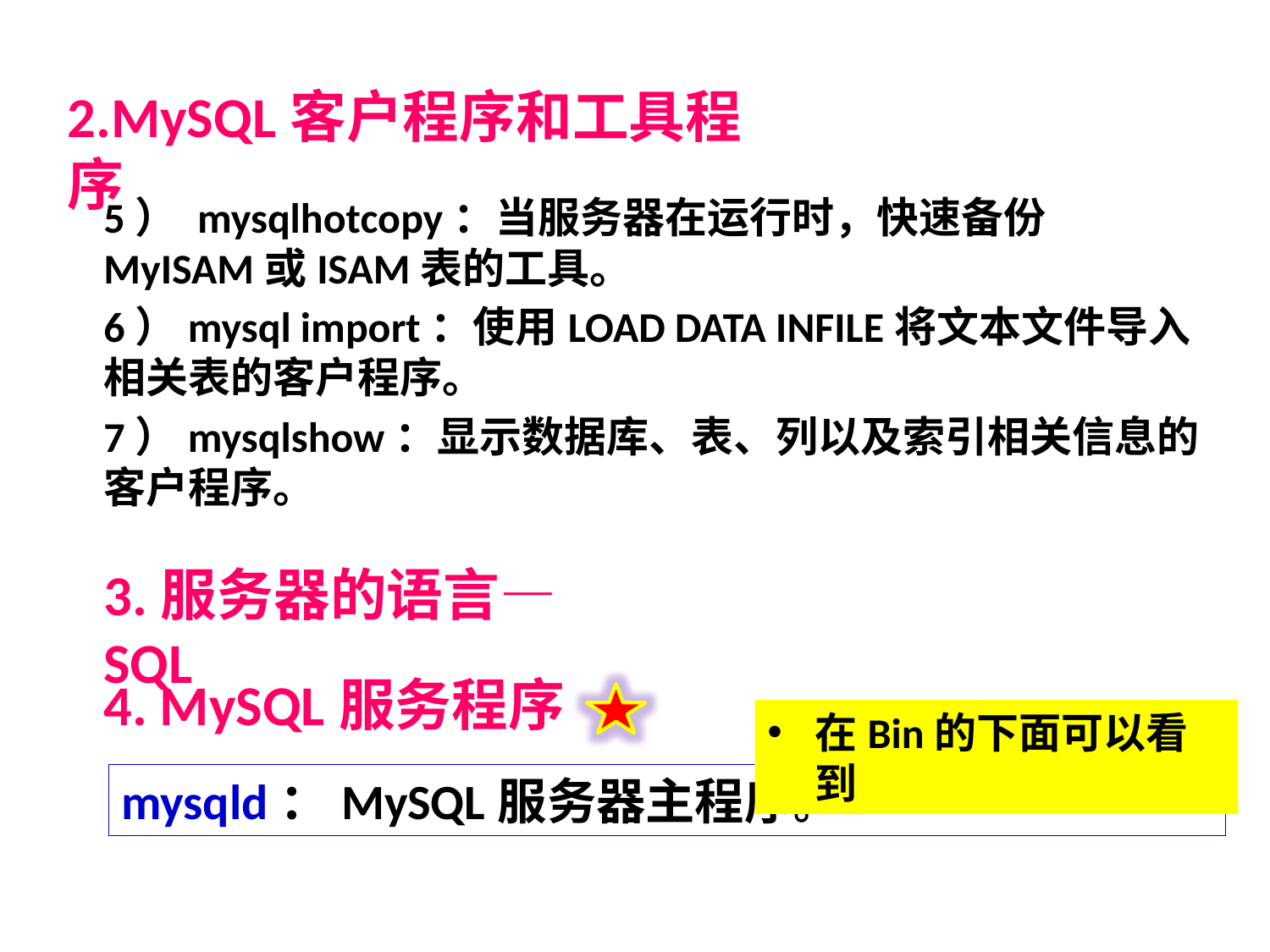

2.MySQL客户程序和工具程序
5） mysqlhotcopy：当服务器在运行时，快速备份MyISAM或ISAM表的工具。
6）mysql import：使用LOAD DATA INFILE将文本文件导入相关表的客户程序。
7）mysqlshow：显示数据库、表、列以及索引相关信息的客户程序。
3.服务器的语言—SQL
4. MySQL服务程序

在Bin的下面可以看到
mysqld：MySQL服务器主程序。